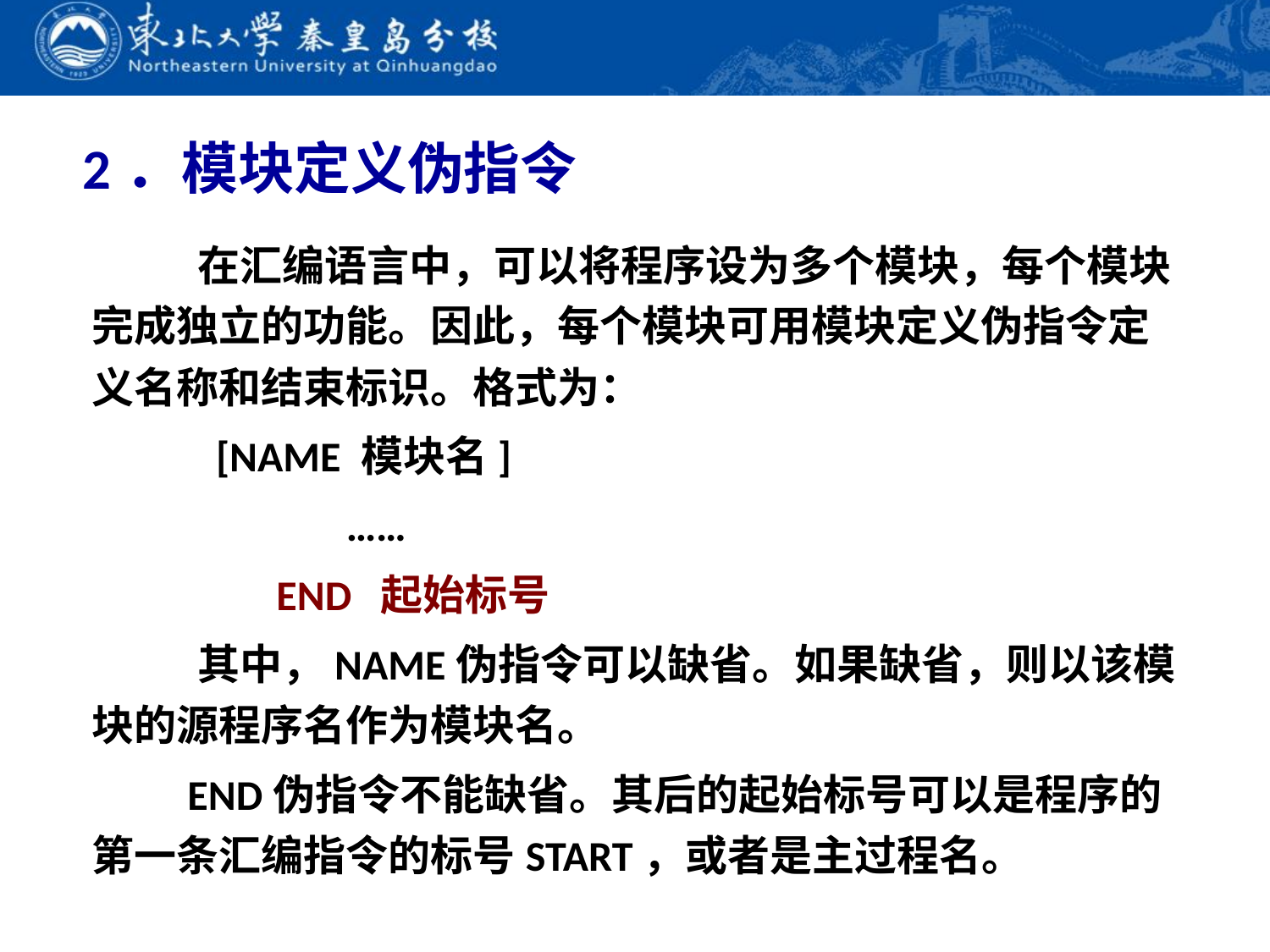

# 2．模块定义伪指令
               在汇编语言中，可以将程序设为多个模块，每个模块完成独立的功能。因此，每个模块可用模块定义伪指令定义名称和结束标识。格式为：
                  [NAME 模块名]
   			……
		      END  起始标号
               其中，NAME伪指令可以缺省。如果缺省，则以该模块的源程序名作为模块名。
               END伪指令不能缺省。其后的起始标号可以是程序的第一条汇编指令的标号START，或者是主过程名。